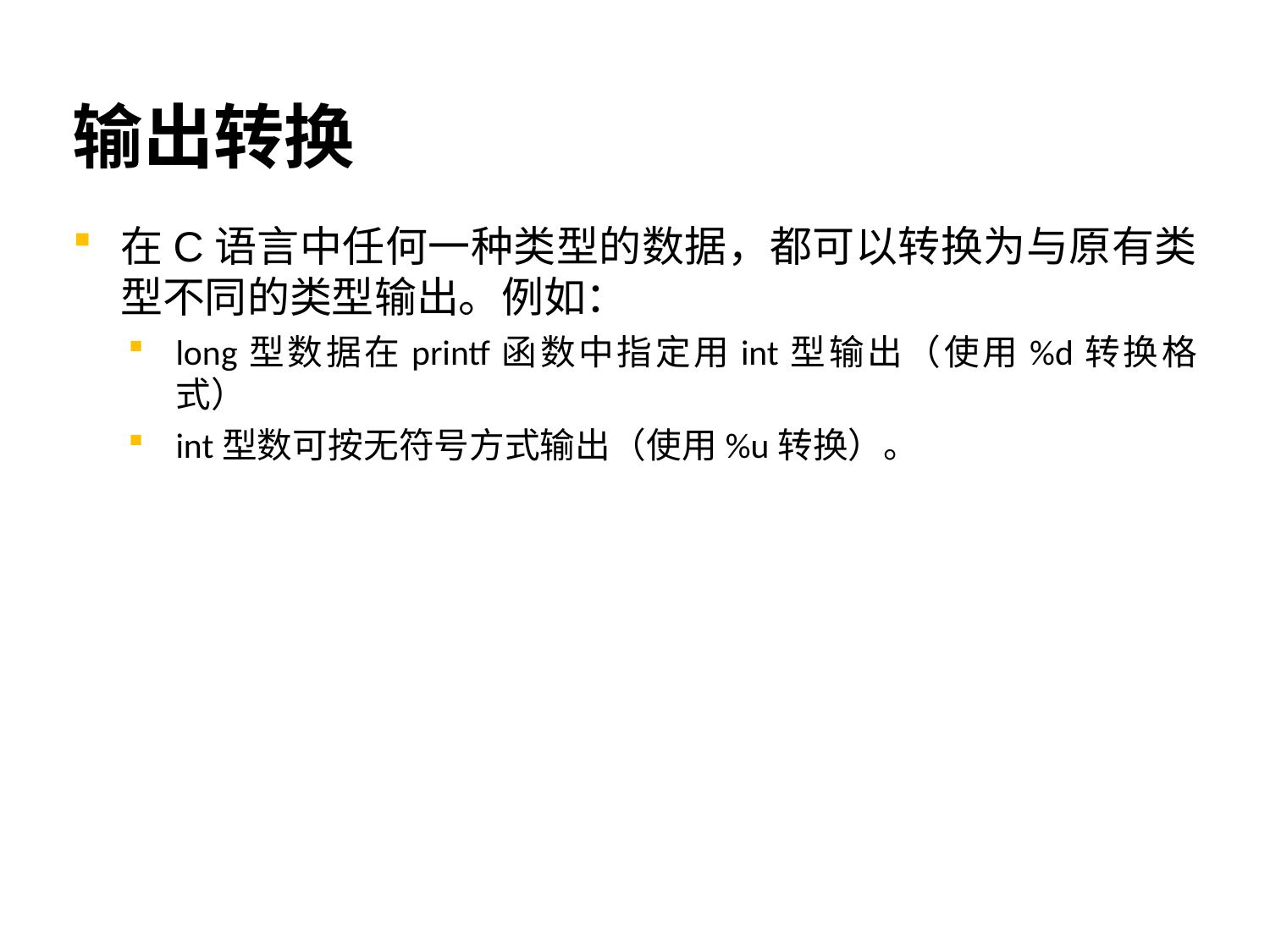

# 输出转换
在C语言中任何一种类型的数据，都可以转换为与原有类型不同的类型输出。例如：
long型数据在printf函数中指定用int型输出（使用%d转换格式）
int型数可按无符号方式输出（使用%u转换）。